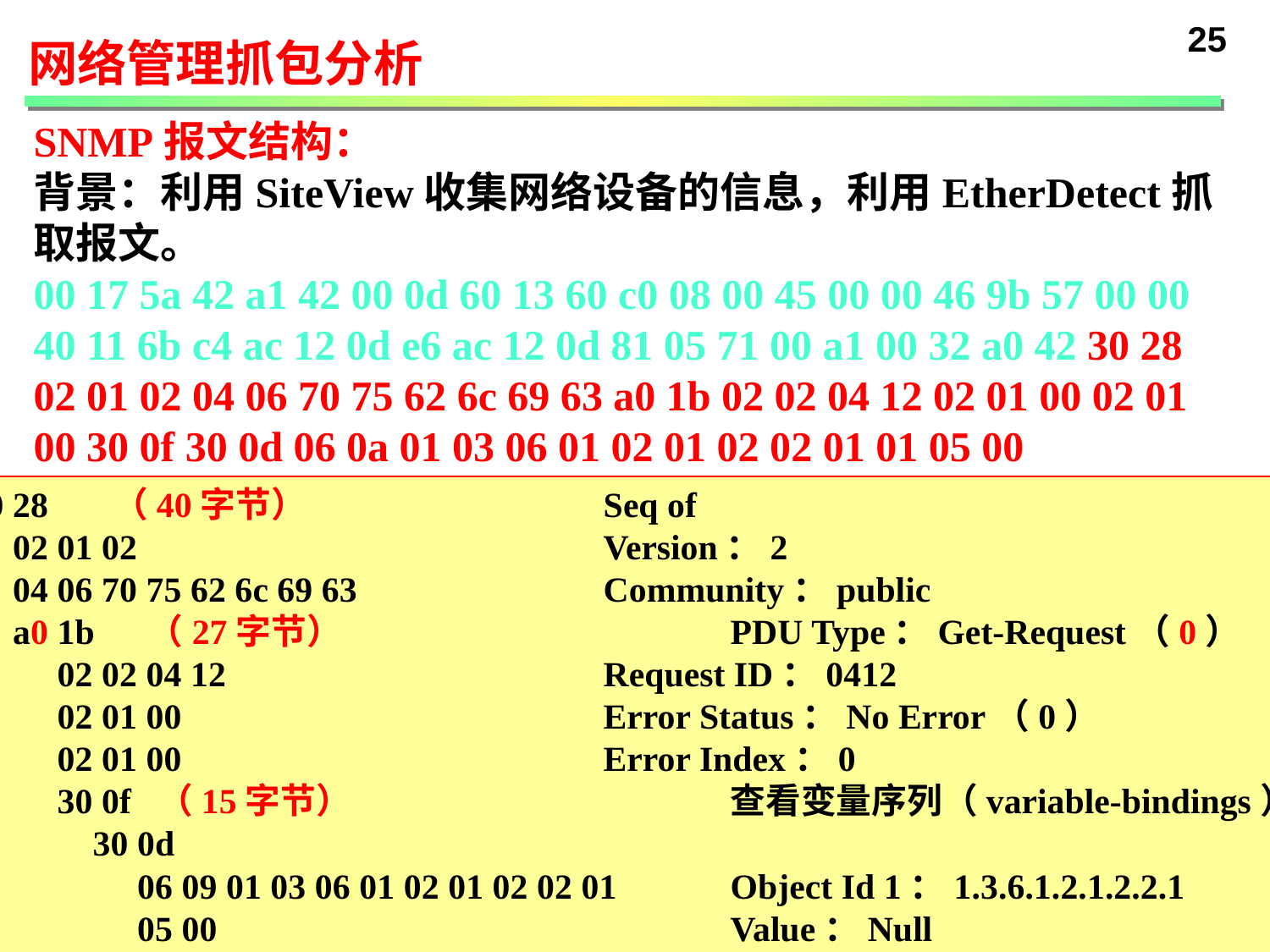

25
网络管理抓包分析

SNMP报文结构：
背景：利用SiteView收集网络设备的信息，利用EtherDetect抓取报文。
00 17 5a 42 a1 42 00 0d 60 13 60 c0 08 00 45 00 00 46 9b 57 00 00
40 11 6b c4 ac 12 0d e6 ac 12 0d 81 05 71 00 a1 00 32 a0 42 30 28 02 01 02 04 06 70 75 62 6c 69 63 a0 1b 02 02 04 12 02 01 00 02 01 00 30 0f 30 0d 06 0a 01 03 06 01 02 01 02 02 01 01 05 00
Protocol in frame: eth:ip:udp:snmp
30 28	 （40字节） 			Seq of
     02 01 02				Version：2
     04 06 70 75 62 6c 69 63		Community：public
     a0 1b	     （27字节） 			PDU Type：Get-Request（0）
          02 02 04 12			Request ID：0412
          02 01 00				Error Status：No Error（0）
          02 01 00				Error Index：0
          30 0f  （15字节） 			查看变量序列（variable-bindings）
              30 0d
                   06 09 01 03 06 01 02 01 02 02 01	Object Id 1：1.3.6.1.2.1.2.2.1
                   05 00					Value：Null